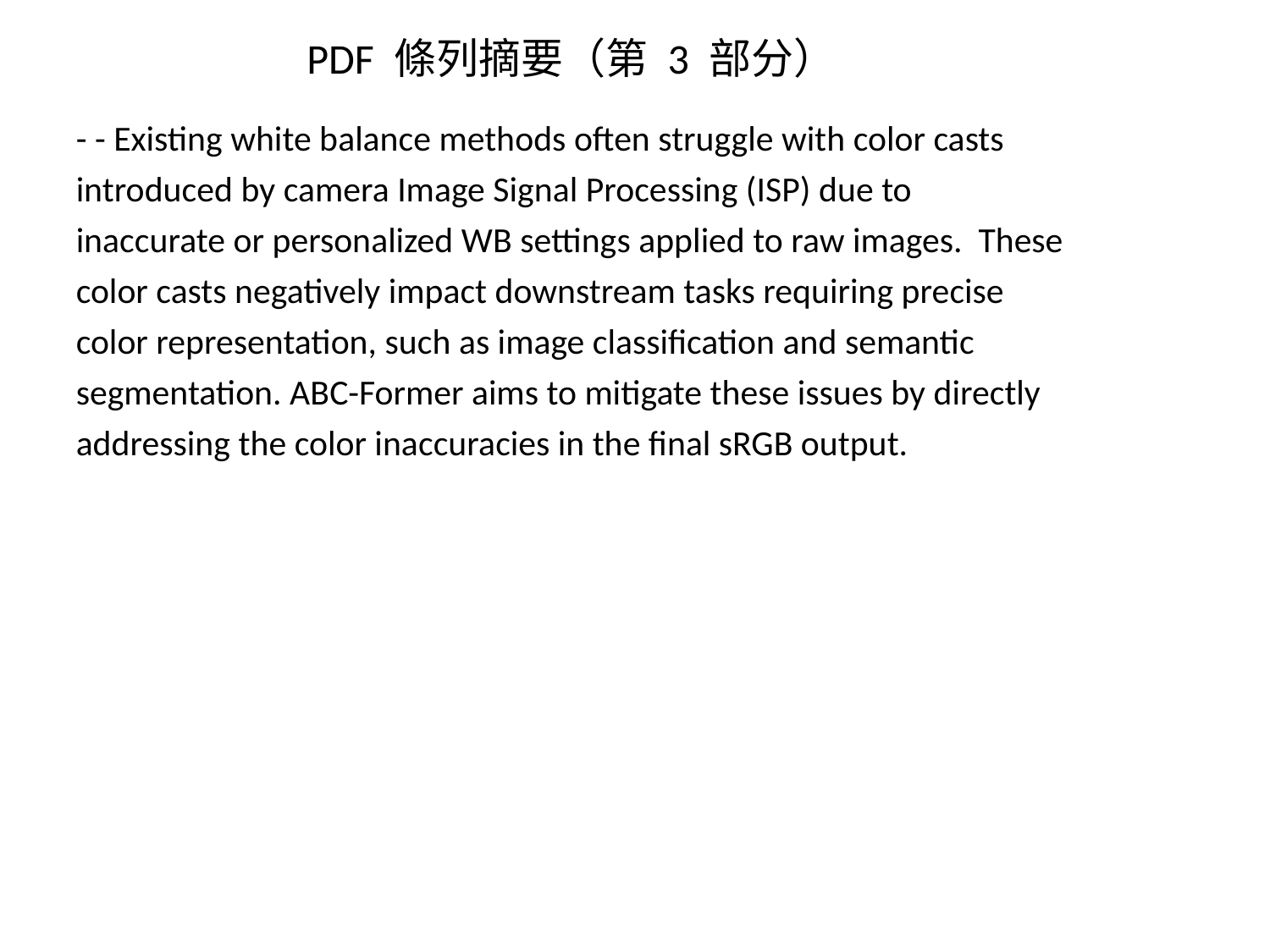

PDF 條列摘要（第 3 部分）

- - Existing white balance methods often struggle with color casts introduced by camera Image Signal Processing (ISP) due to inaccurate or personalized WB settings applied to raw images.  These color casts negatively impact downstream tasks requiring precise color representation, such as image classification and semantic segmentation. ABC-Former aims to mitigate these issues by directly addressing the color inaccuracies in the final sRGB output.